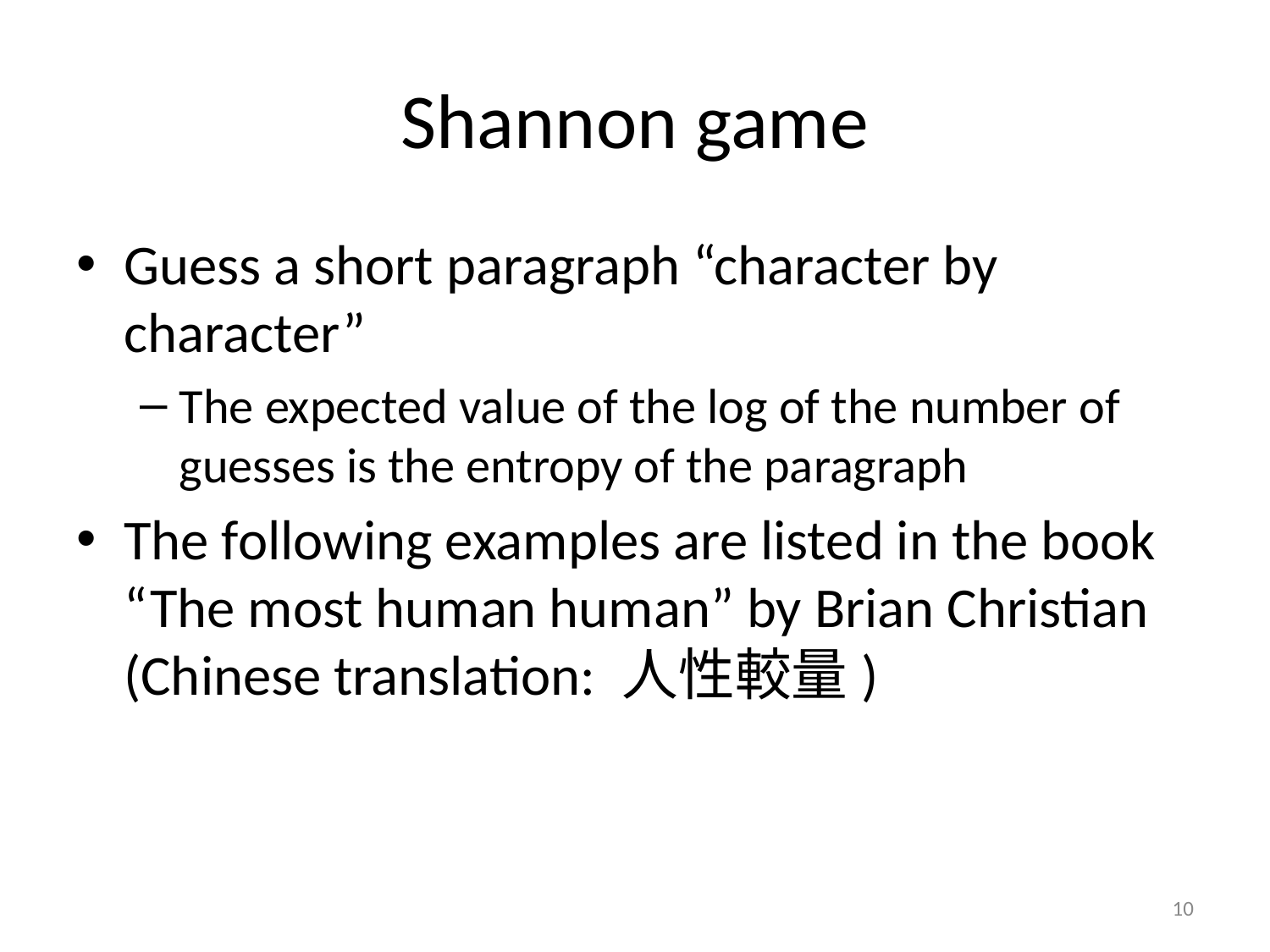

# Shannon game
Guess a short paragraph “character by character”
The expected value of the log of the number of guesses is the entropy of the paragraph
The following examples are listed in the book “The most human human” by Brian Christian (Chinese translation: 人性較量)
10